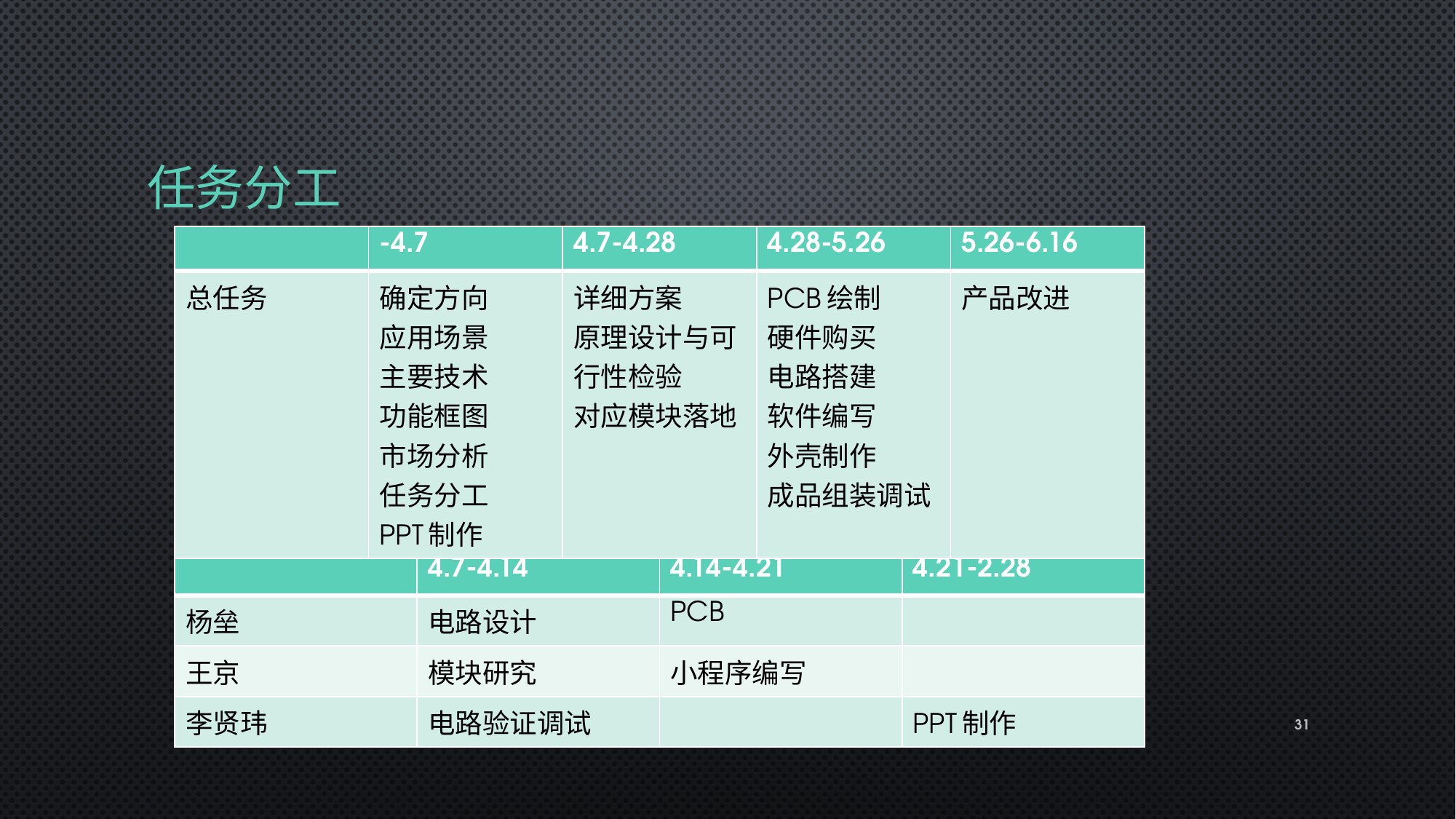

# 任务分工
|  | -4.7 | 4.7-4.28 | 4.28-5.26 | 5.26-6.16 |
| --- | --- | --- | --- | --- |
| 总任务 | 确定方向 应用场景 主要技术 功能框图 市场分析 任务分工 PPT制作 | 详细方案 原理设计与可行性检验 对应模块落地 | PCB绘制 硬件购买 电路搭建 软件编写 外壳制作 成品组装调试 | 产品改进 |
|  | 4.7-4.14 | 4.14-4.21 | 4.21-2.28 |
| --- | --- | --- | --- |
| 杨垒 | 电路设计 | PCB |  |
| 王京 | 模块研究 | 小程序编写 |  |
| 李贤玮 | 电路验证调试 |  | PPT制作 |
31